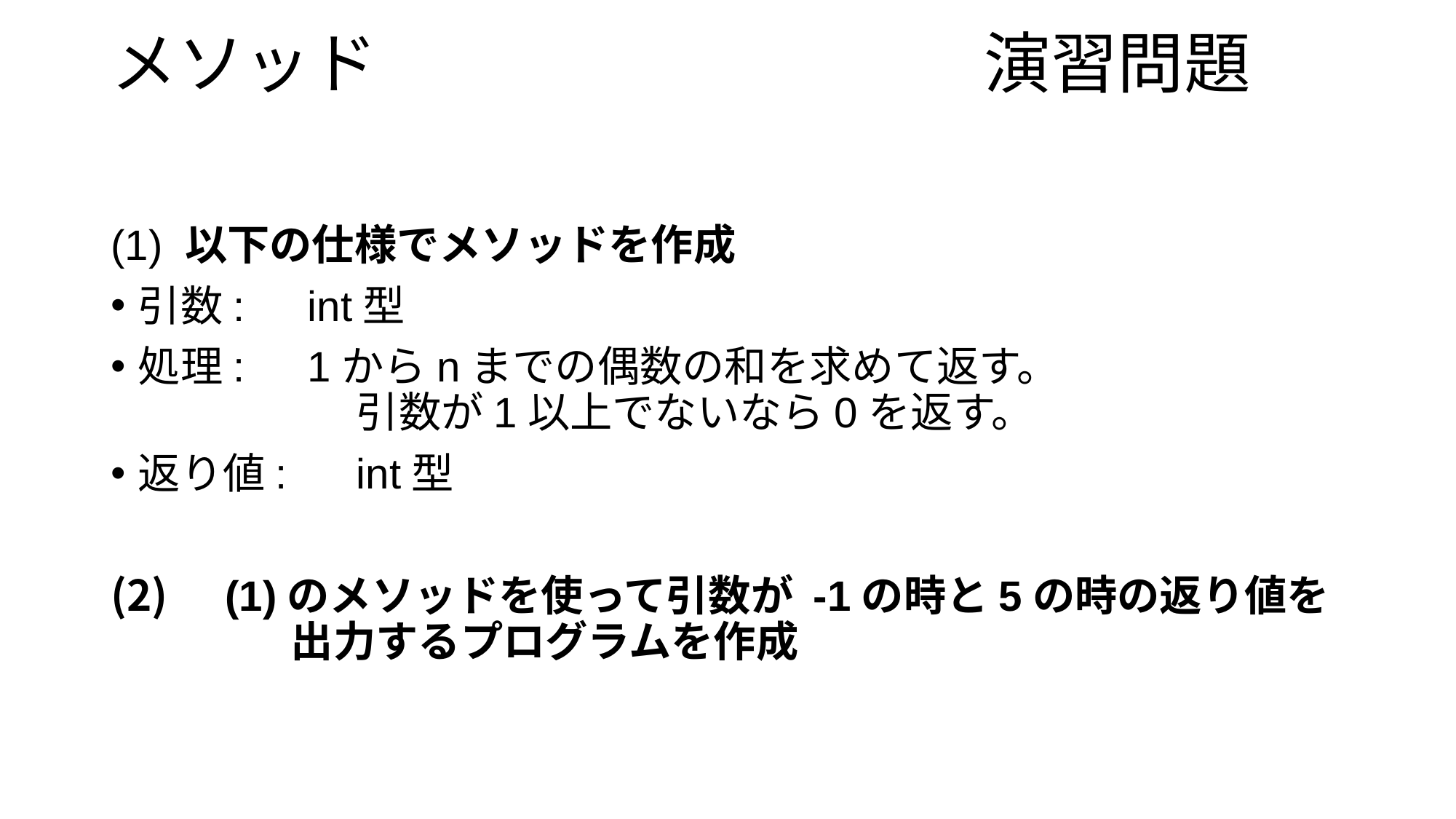

# メソッド						演習問題
(1) 以下の仕様でメソッドを作成
引数:　int型
処理:　1からnまでの偶数の和を求めて返す。
		引数が1以上でないなら0を返す。
返り値:	int型

　(1)のメソッドを使って引数が -1の時と5の時の返り値を
	 出力するプログラムを作成